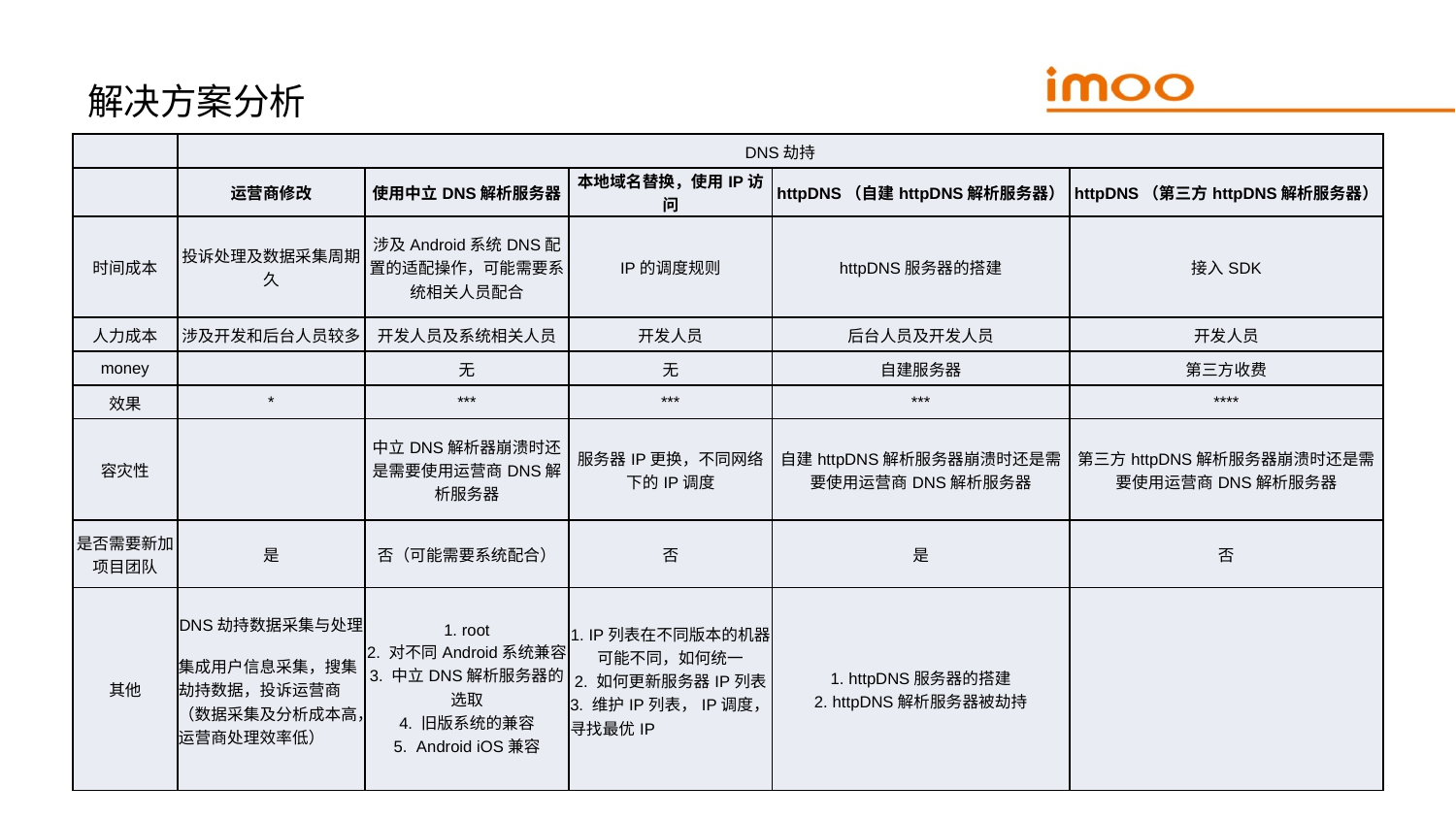

# 解决方案分析
|  | DNS劫持 |  |  |  |  |
| --- | --- | --- | --- | --- | --- |
|  | 运营商修改 | 使用中立DNS解析服务器 | 本地域名替换，使用IP访问 | httpDNS（自建httpDNS解析服务器） | httpDNS（第三方httpDNS解析服务器） |
| 时间成本 | 投诉处理及数据采集周期久 | 涉及Android系统DNS配置的适配操作，可能需要系统相关人员配合 | IP的调度规则 | httpDNS服务器的搭建 | 接入SDK |
| 人力成本 | 涉及开发和后台人员较多 | 开发人员及系统相关人员 | 开发人员 | 后台人员及开发人员 | 开发人员 |
| money |  | 无 | 无 | 自建服务器 | 第三方收费 |
| 效果 | \* | \*\*\* | \*\*\* | \*\*\* | \*\*\*\* |
| 容灾性 |  | 中立DNS解析器崩溃时还是需要使用运营商DNS解析服务器 | 服务器IP更换，不同网络下的IP调度 | 自建httpDNS解析服务器崩溃时还是需要使用运营商DNS解析服务器 | 第三方httpDNS解析服务器崩溃时还是需要使用运营商DNS解析服务器 |
| 是否需要新加项目团队 | 是 | 否（可能需要系统配合） | 否 | 是 | 否 |
| 其他 | DNS劫持数据采集与处理 集成用户信息采集，搜集劫持数据，投诉运营商（数据采集及分析成本高，运营商处理效率低） | 1. root 2. 对不同Android系统兼容 3. 中立DNS解析服务器的选取 4. 旧版系统的兼容 5. Android iOS兼容 | 1. IP列表在不同版本的机器可能不同，如何统一 2. 如何更新服务器IP列表 3. 维护IP列表，IP调度，寻找最优IP | 1. httpDNS服务器的搭建 2. httpDNS解析服务器被劫持 |  |